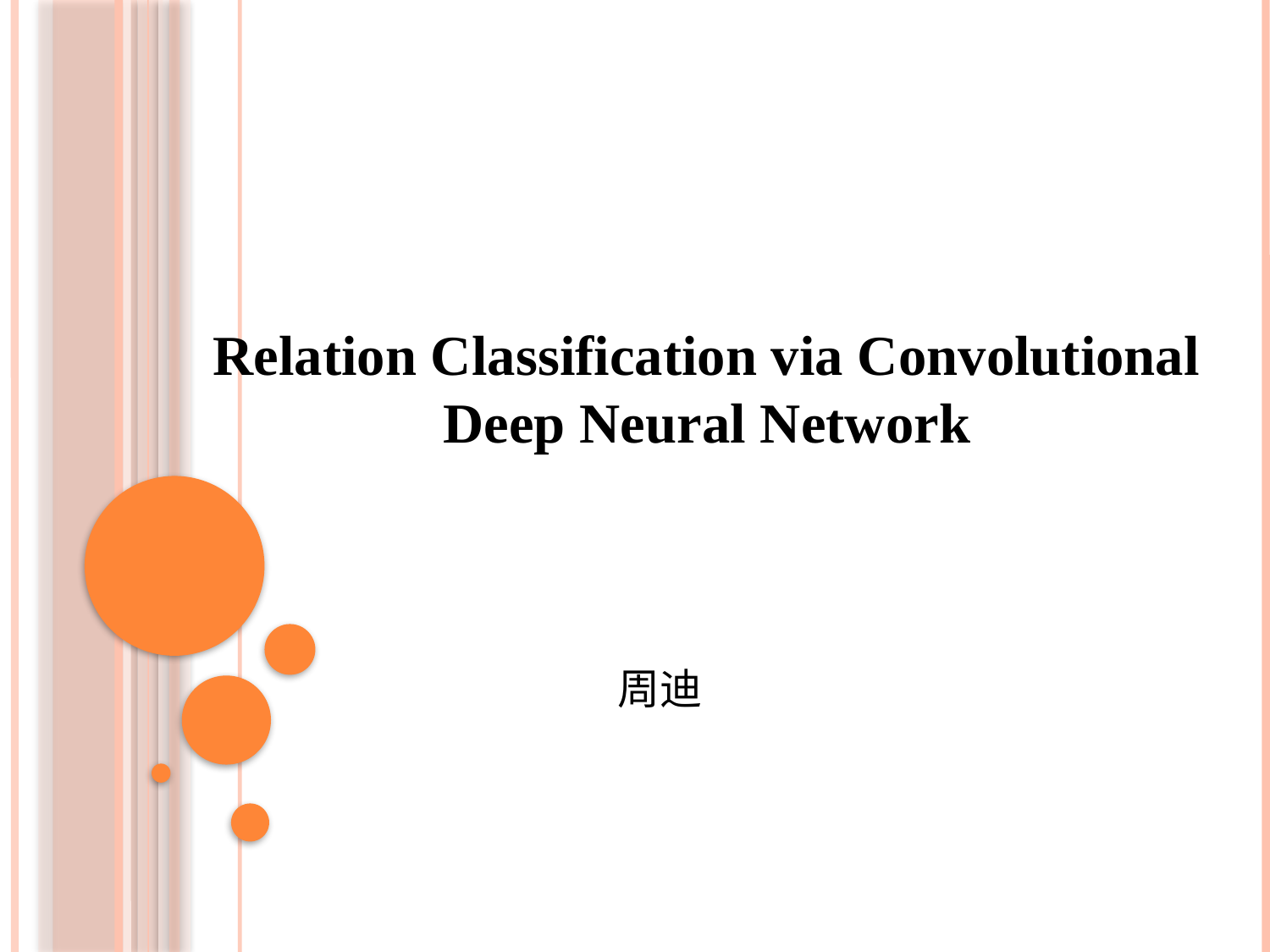

Relation Classification via Convolutional Deep Neural Network
周迪